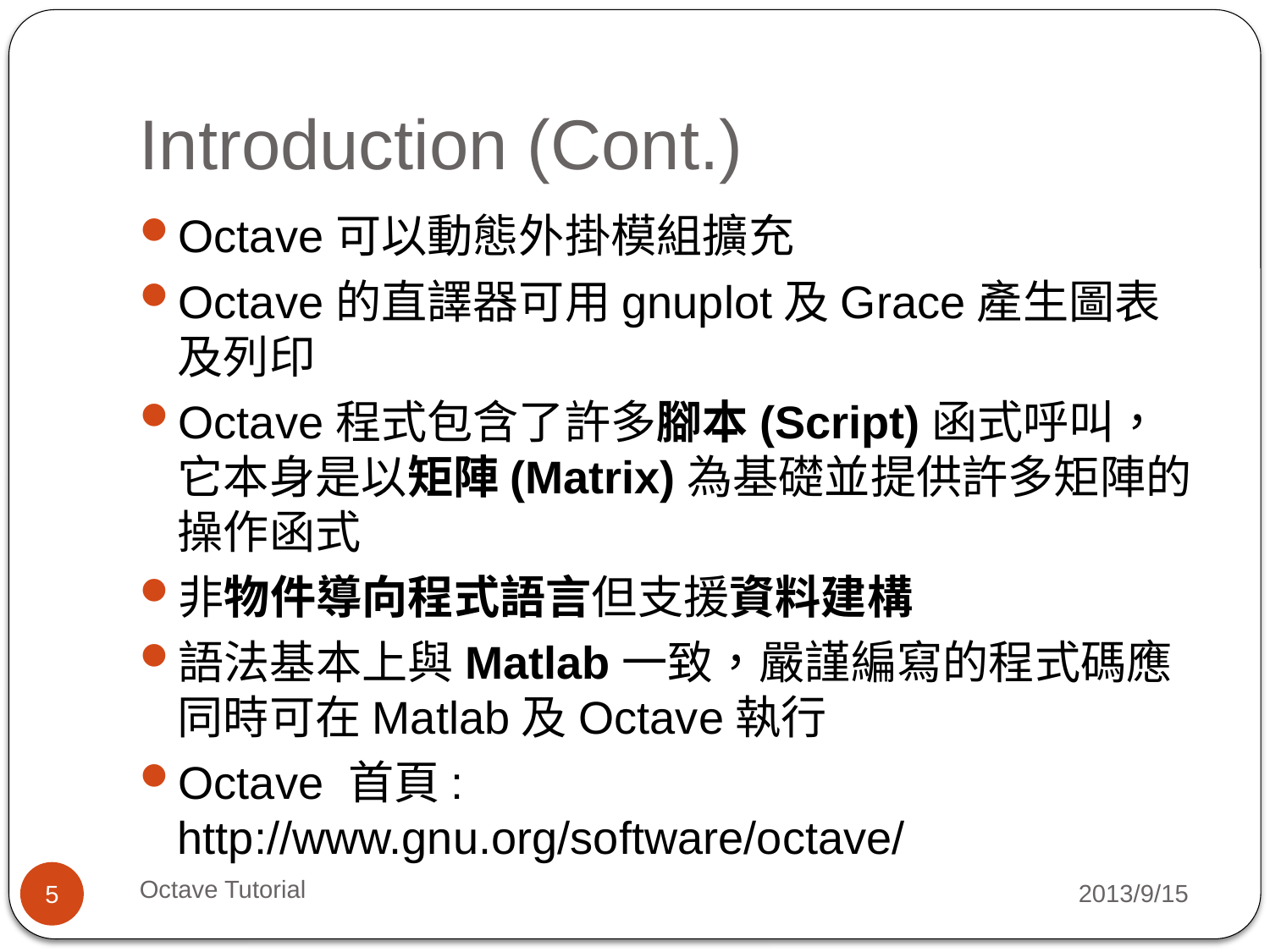

# Introduction (Cont.)
Octave可以動態外掛模組擴充
Octave的直譯器可用gnuplot及Grace產生圖表及列印
Octave程式包含了許多腳本(Script)函式呼叫，它本身是以矩陣(Matrix)為基礎並提供許多矩陣的操作函式
非物件導向程式語言但支援資料建構
語法基本上與Matlab一致，嚴謹編寫的程式碼應同時可在Matlab及Octave執行
Octave 首頁: http://www.gnu.org/software/octave/
Octave Tutorial
2013/9/15
5